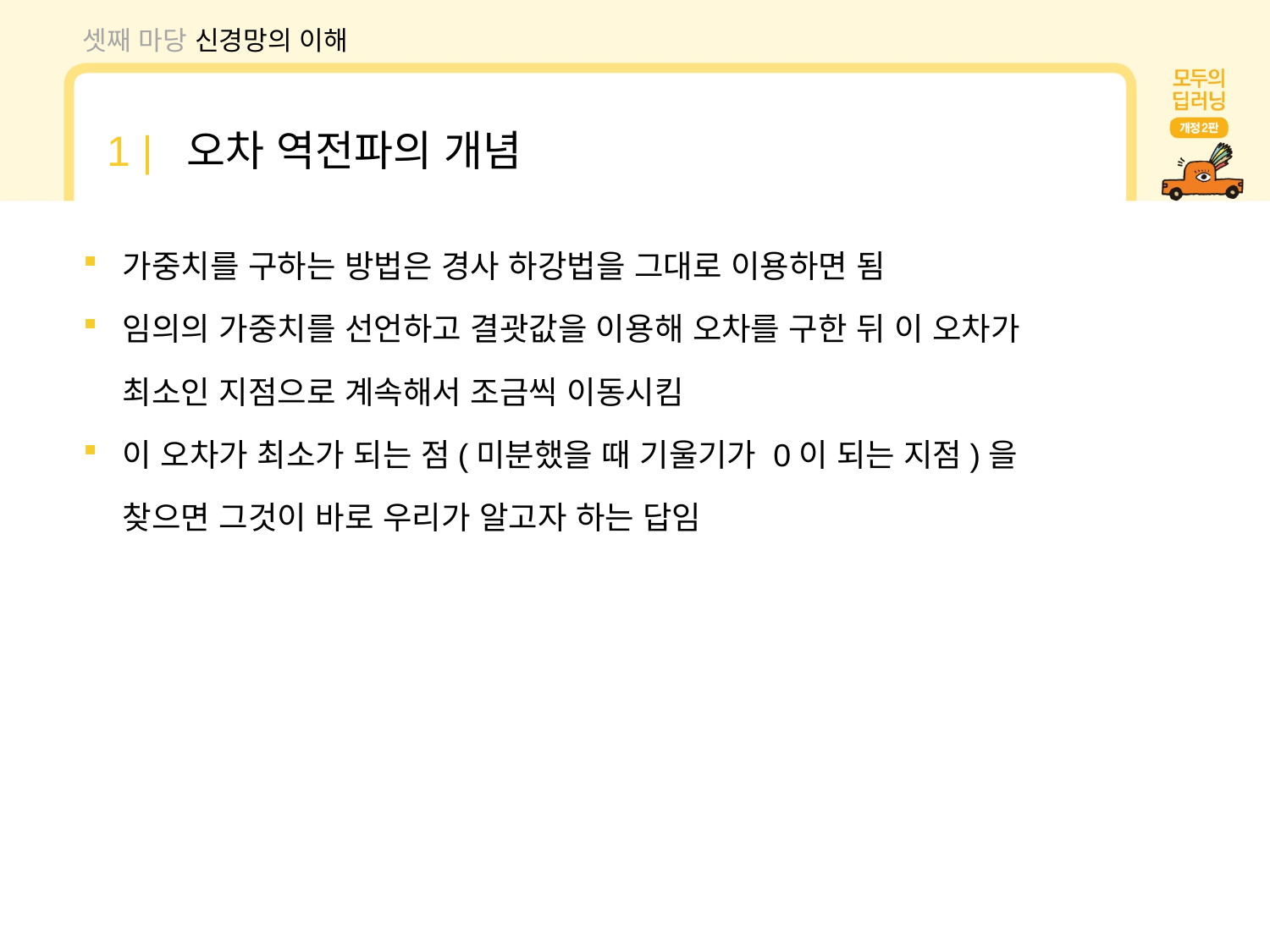

셋째 마당 신경망의 이해
1 |  오차 역전파의 개념
가중치를 구하는 방법은 경사 하강법을 그대로 이용하면 됨
임의의 가중치를 선언하고 결괏값을 이용해 오차를 구한 뒤 이 오차가 최소인 지점으로 계속해서 조금씩 이동시킴
이 오차가 최소가 되는 점(미분했을 때 기울기가 0이 되는 지점)을 찾으면 그것이 바로 우리가 알고자 하는 답임